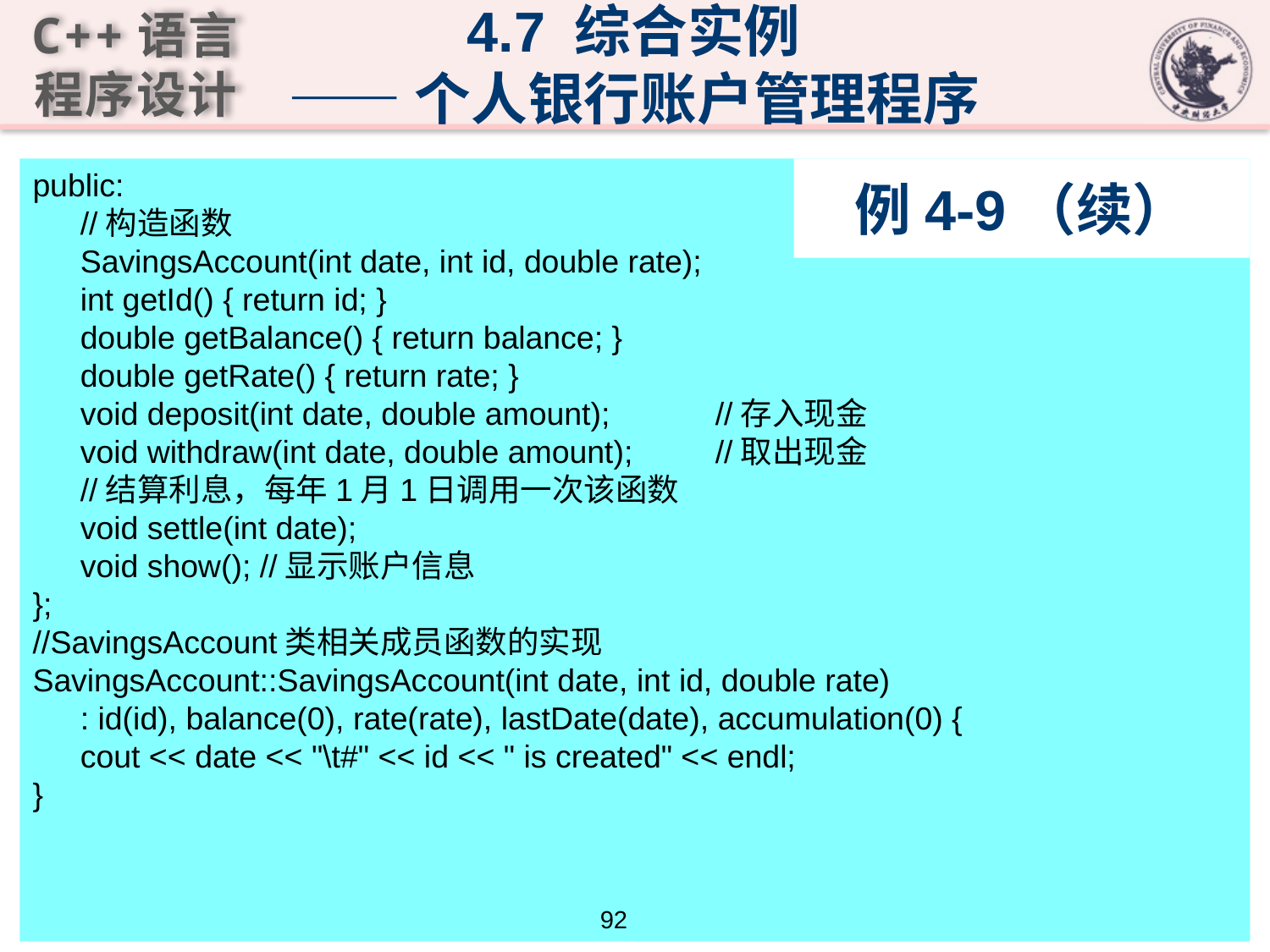

4.7 综合实例
——个人银行账户管理程序
public:
	//构造函数
	SavingsAccount(int date, int id, double rate);
	int getId() { return id; }
	double getBalance() { return balance; }
	double getRate() { return rate; }
	void deposit(int date, double amount);	//存入现金
	void withdraw(int date, double amount);	//取出现金
	//结算利息，每年1月1日调用一次该函数
	void settle(int date);
	void show(); //显示账户信息
};
//SavingsAccount类相关成员函数的实现
SavingsAccount::SavingsAccount(int date, int id, double rate)
	: id(id), balance(0), rate(rate), lastDate(date), accumulation(0) {
	cout << date << "\t#" << id << " is created" << endl;
}
# 例4-9（续）
92